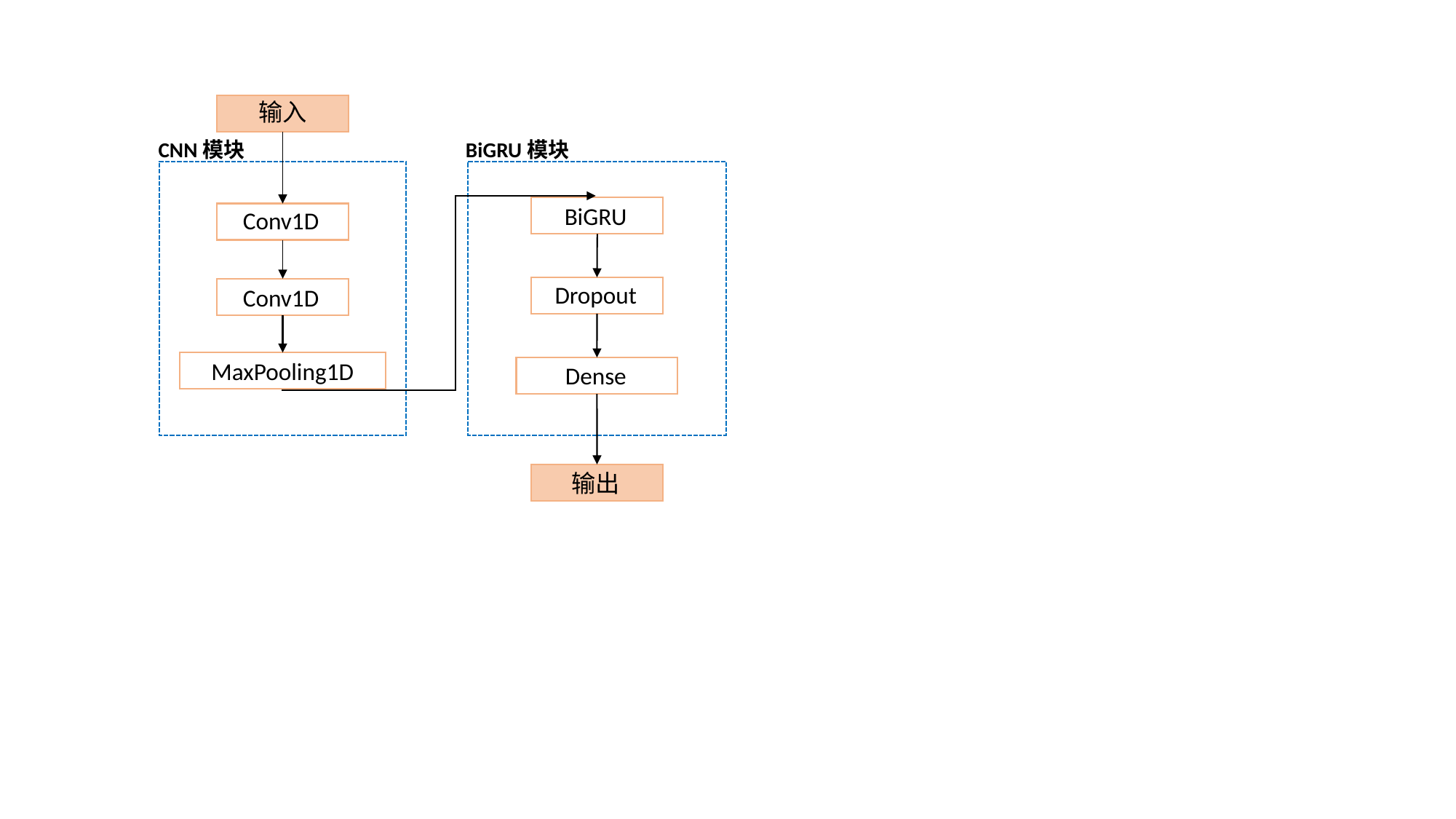

输入

CNN模块
BiGRU模块

BiGRU

Conv1D

Dropout

Conv1D

MaxPooling1D

Dense

输出